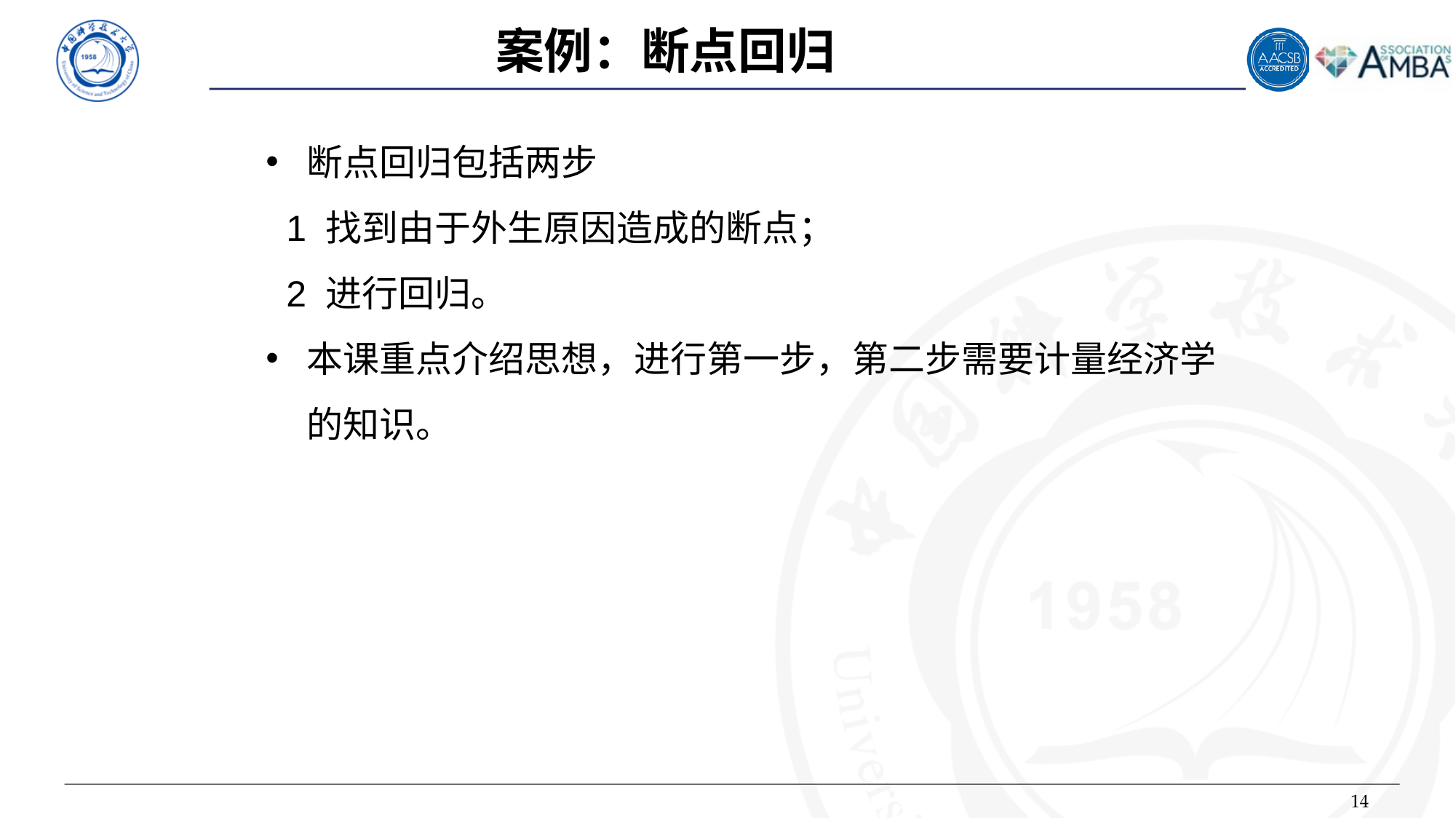

案例：断点回归
断点回归包括两步
  1 找到由于外生原因造成的断点；
  2 进行回归。
本课重点介绍思想，进行第一步，第二步需要计量经济学的知识。